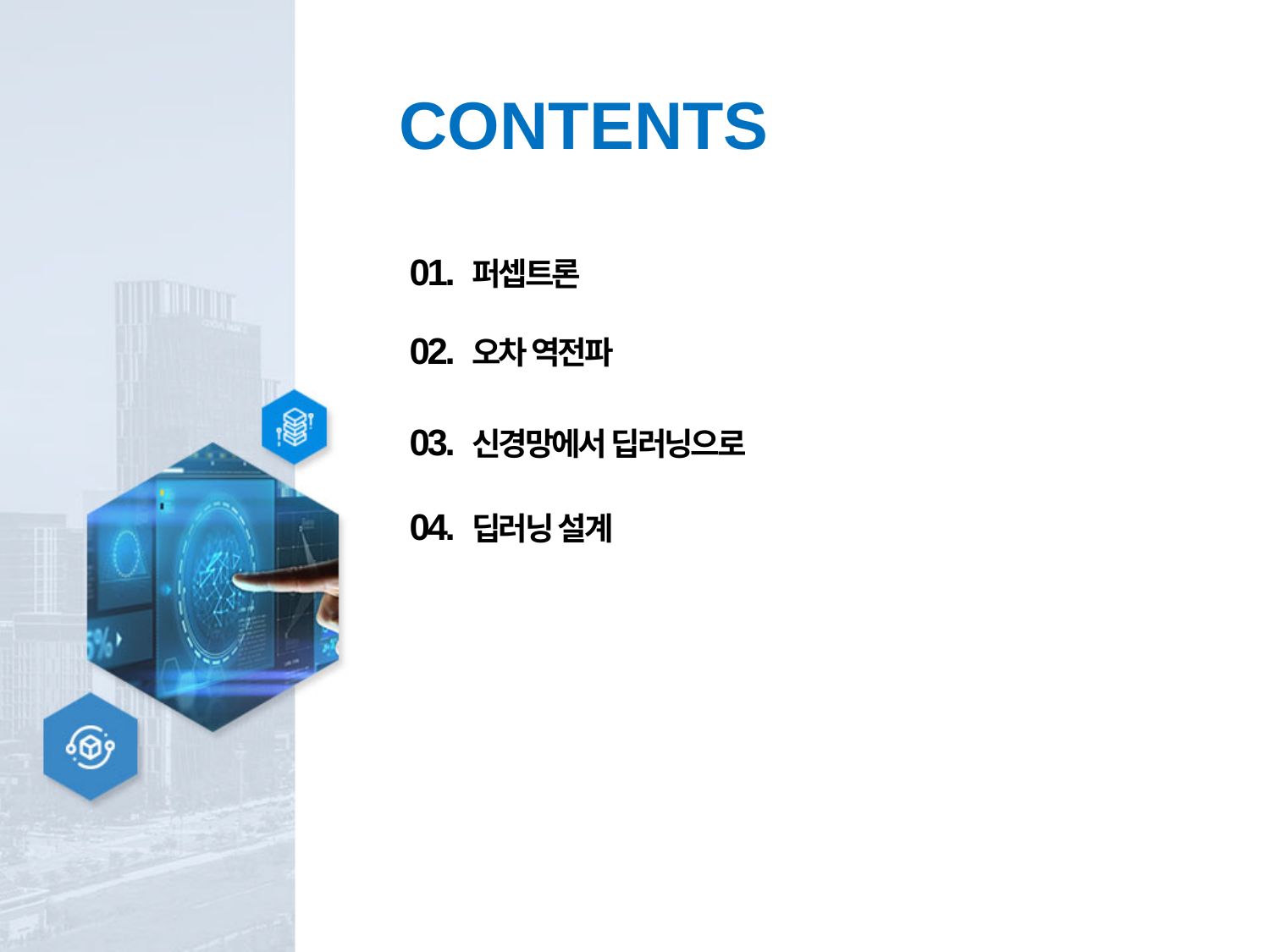

CONTENTS
01. 퍼셉트론
02. 오차 역전파
03. 신경망에서 딥러닝으로
04. 딥러닝 설계